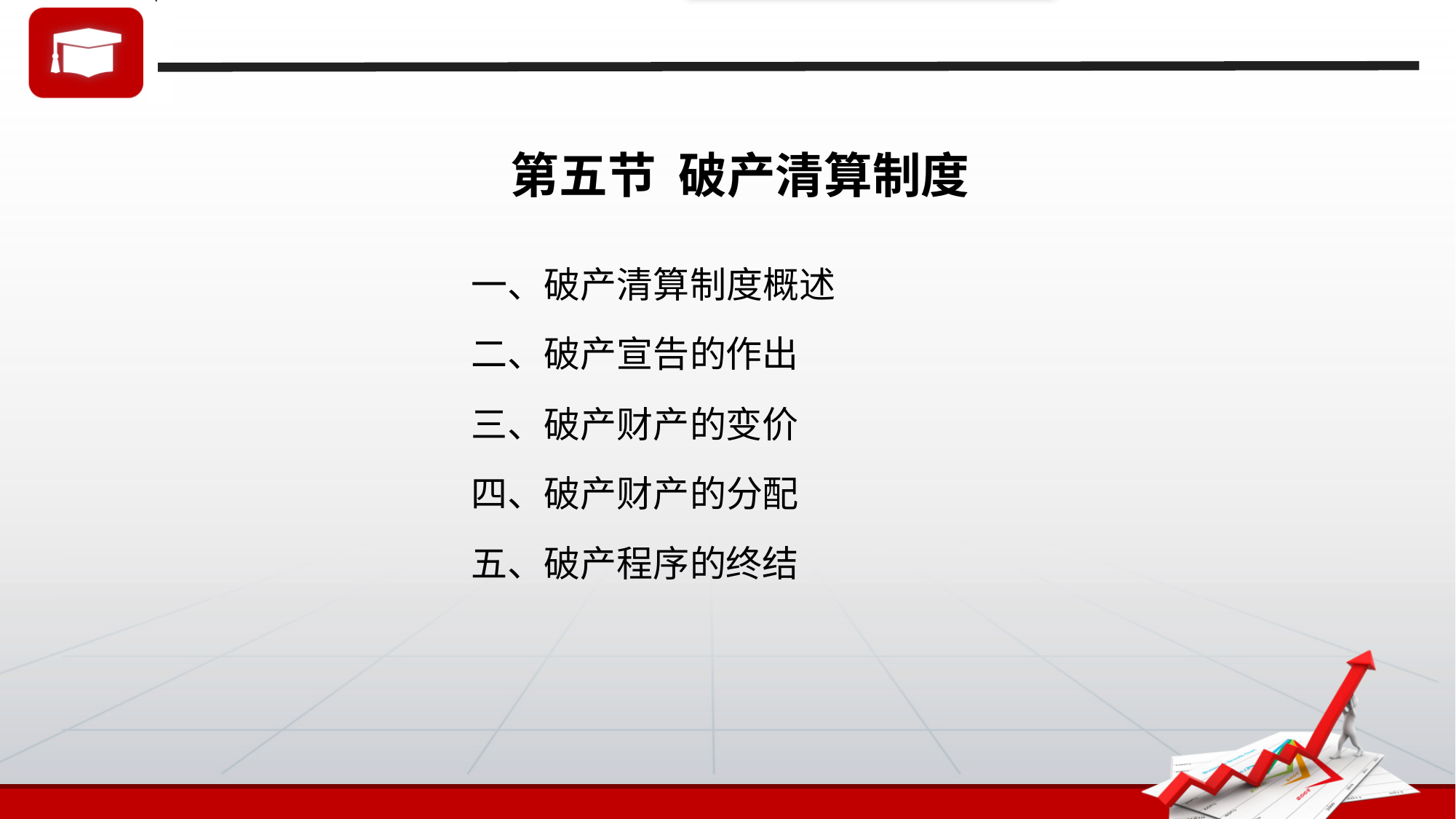

# 第五节  破产清算制度
一、破产清算制度概述
二、破产宣告的作出
三、破产财产的变价
四、破产财产的分配
五、破产程序的终结